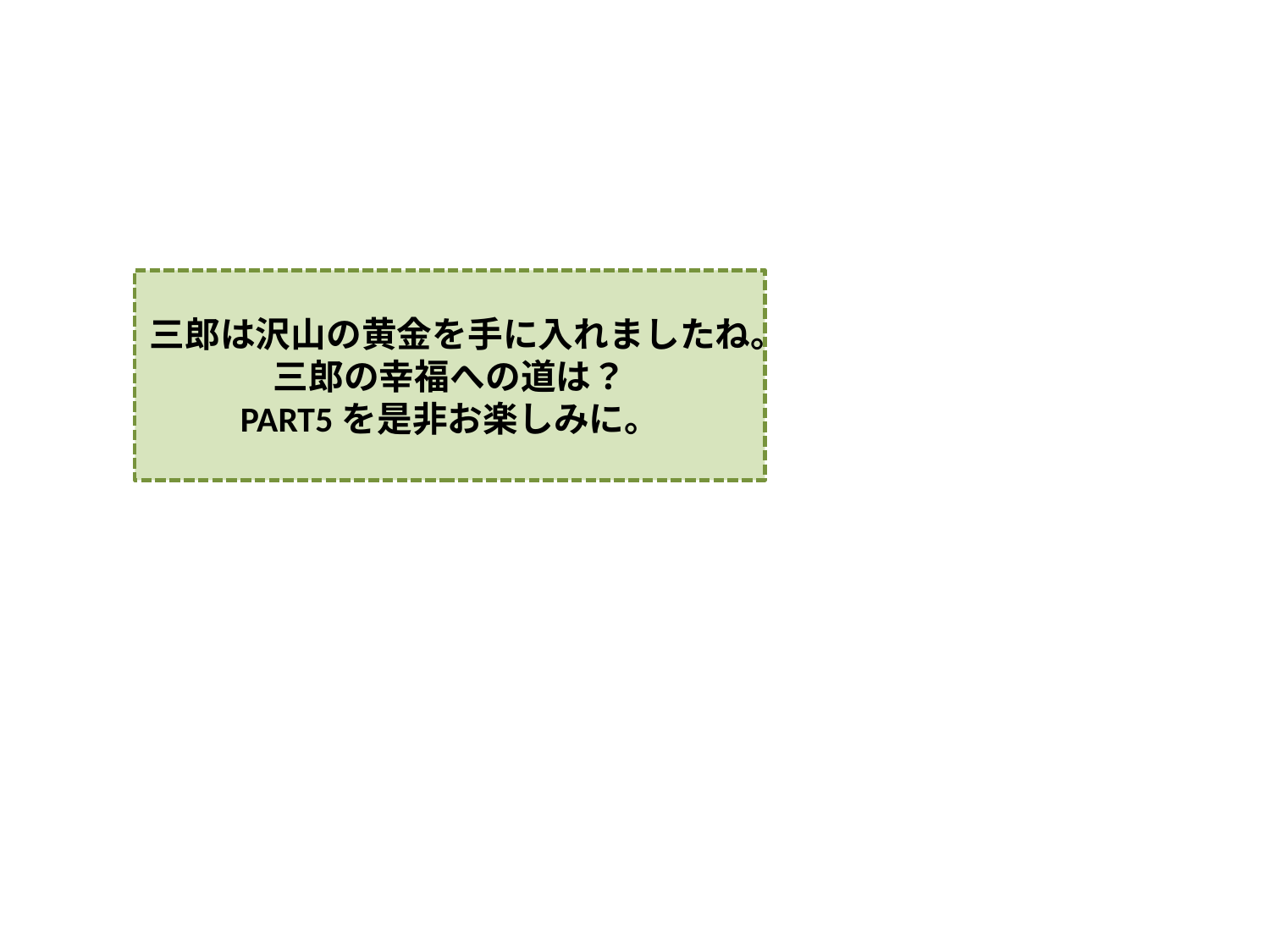

三郎は沢山の黄金を手に入れましたね。
三郎の幸福への道は？
PART5を是非お楽しみに。